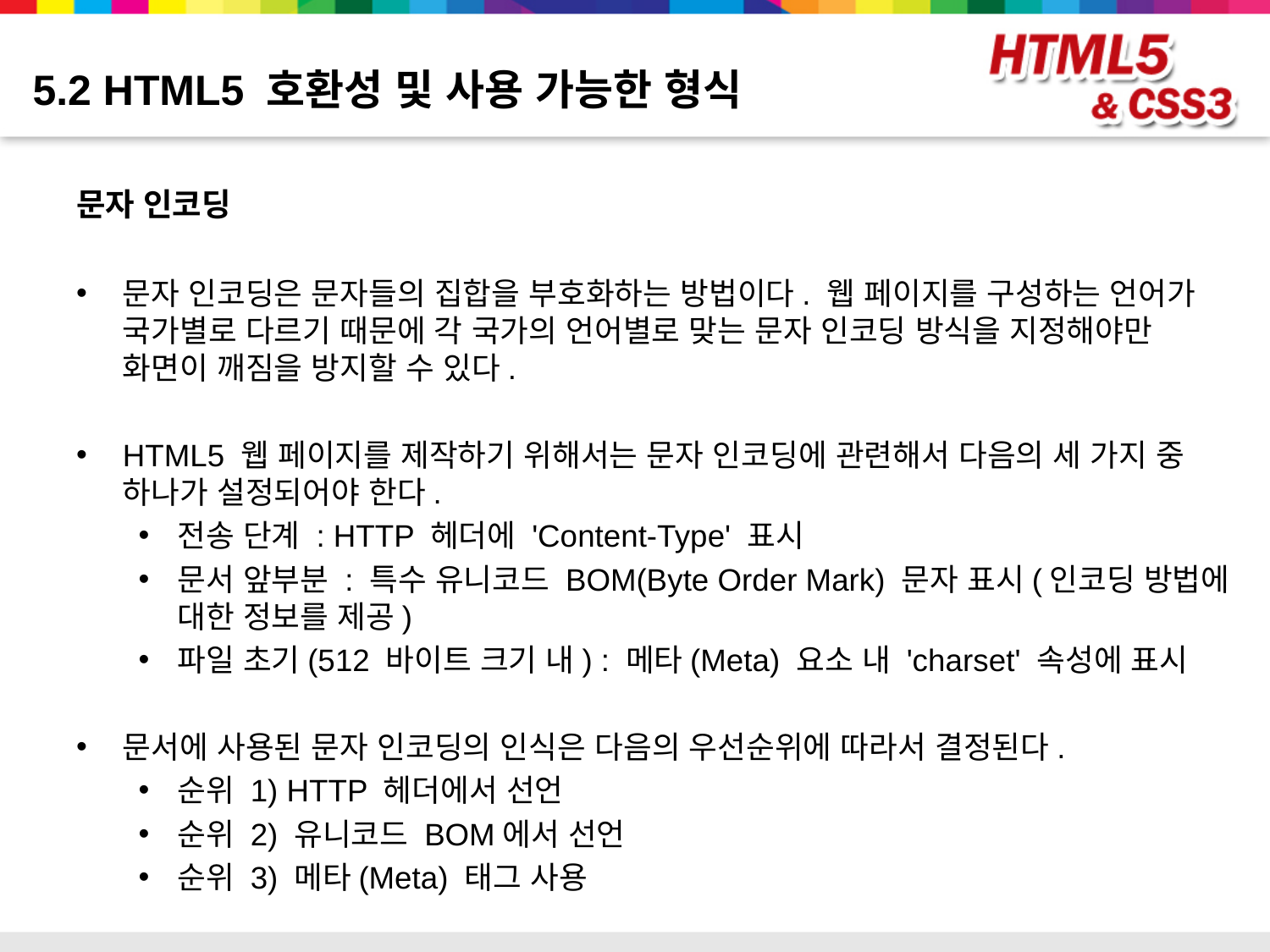

# 5.2 HTML5 호환성 및 사용 가능한 형식
문자 인코딩
문자 인코딩은 문자들의 집합을 부호화하는 방법이다. 웹 페이지를 구성하는 언어가 국가별로 다르기 때문에 각 국가의 언어별로 맞는 문자 인코딩 방식을 지정해야만 화면이 깨짐을 방지할 수 있다.

HTML5 웹 페이지를 제작하기 위해서는 문자 인코딩에 관련해서 다음의 세 가지 중 하나가 설정되어야 한다.
전송 단계 : HTTP 헤더에 'Content-Type' 표시
문서 앞부분 : 특수 유니코드 BOM(Byte Order Mark) 문자 표시(인코딩 방법에 대한 정보를 제공)
파일 초기(512 바이트 크기 내) : 메타(Meta) 요소 내 'charset' 속성에 표시

문서에 사용된 문자 인코딩의 인식은 다음의 우선순위에 따라서 결정된다.
순위 1) HTTP 헤더에서 선언
순위 2) 유니코드 BOM에서 선언
순위 3) 메타(Meta) 태그 사용